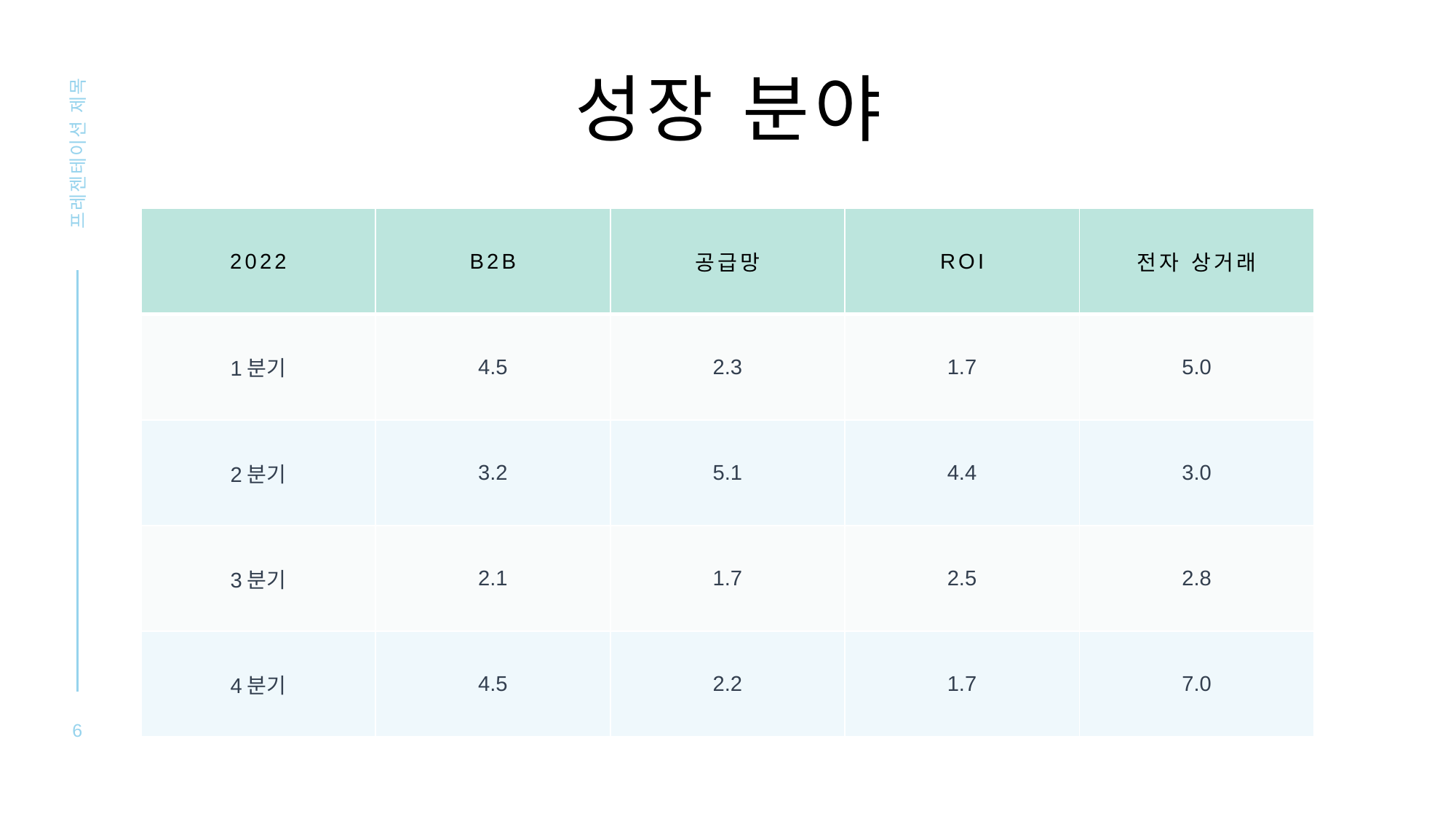

# 성장 분야
프레젠테이션 제목
| 2022 | B2B | 공급망 | ROI | 전자 상거래 |
| --- | --- | --- | --- | --- |
| 1분기 | 4.5 | 2.3 | 1.7 | 5.0 |
| 2분기 | 3.2 | 5.1 | 4.4 | 3.0 |
| 3분기 | 2.1 | 1.7 | 2.5 | 2.8 |
| 4분기 | 4.5 | 2.2 | 1.7 | 7.0 |
6